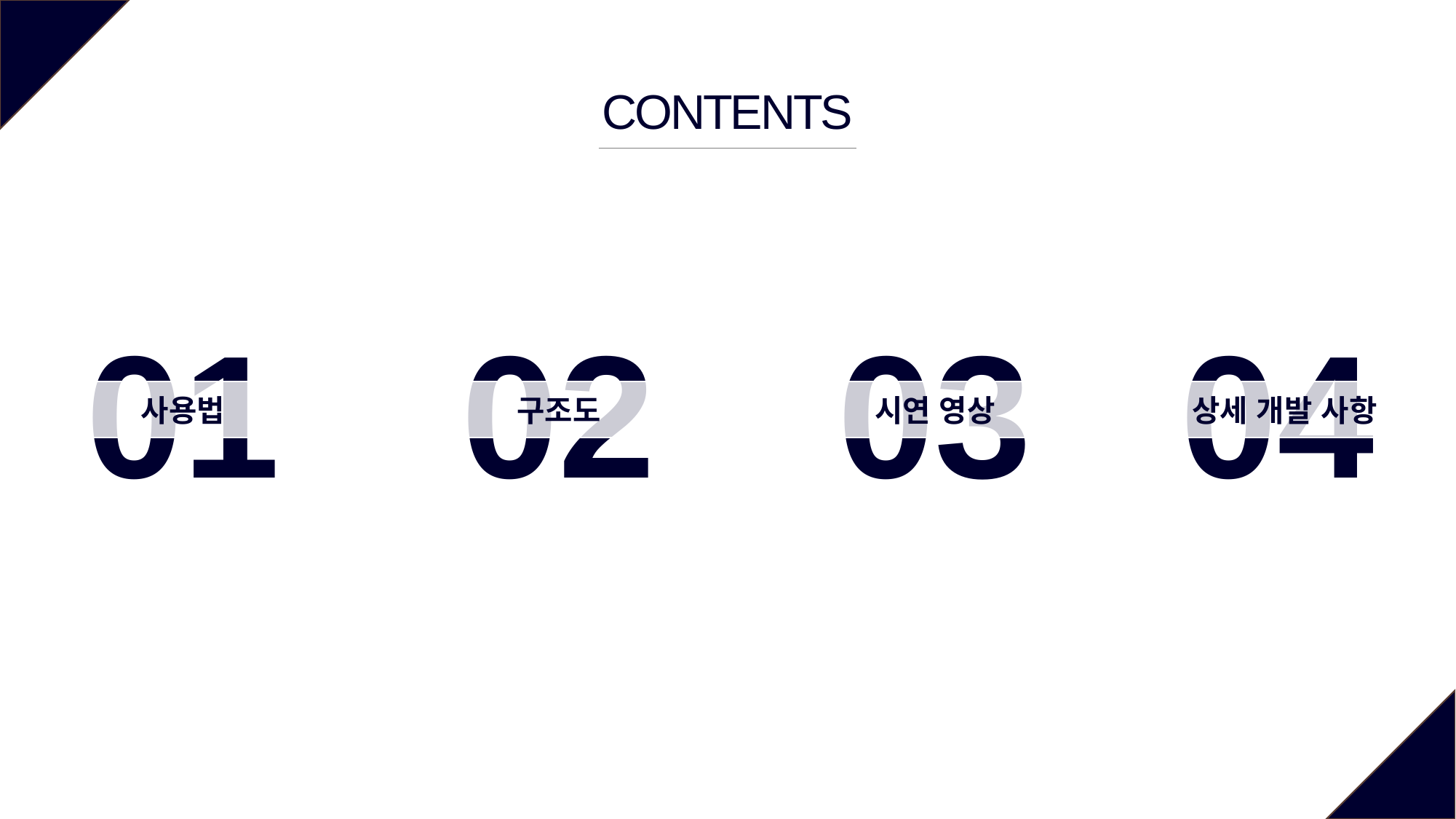

CONTENTS
01
02
03
04
사용법
구조도
시연 영상
상세 개발 사항